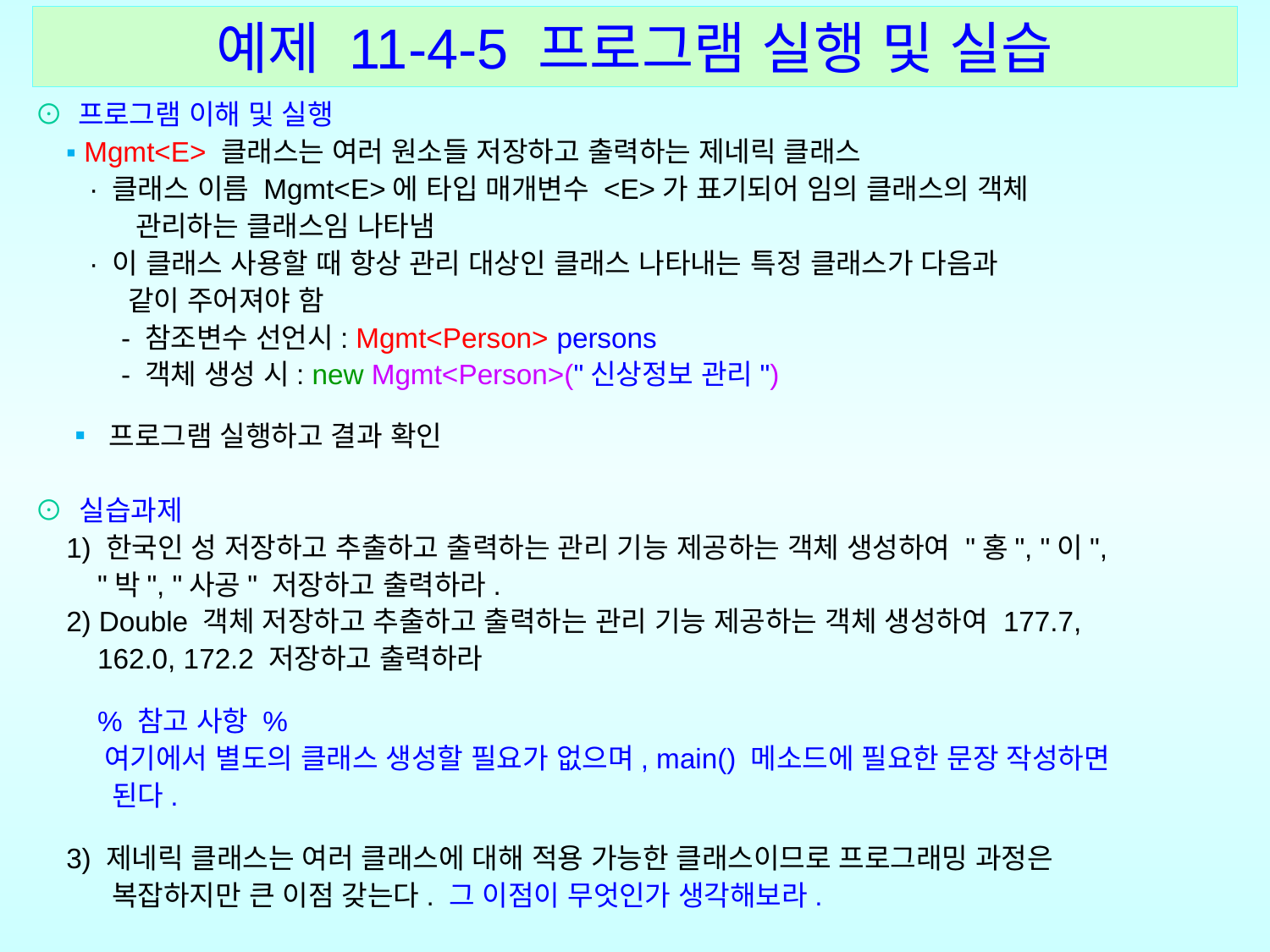

예제 11-4-5 프로그램 실행 및 실습
⊙ 프로그램 이해 및 실행
    ▪ Mgmt<E> 클래스는 여러 원소들 저장하고 출력하는 제네릭 클래스
       ∙ 클래스 이름 Mgmt<E>에 타입 매개변수 <E>가 표기되어 임의 클래스의 객체
            관리하는 클래스임 나타냄
       ∙ 이 클래스 사용할 때 항상 관리 대상인 클래스 나타내는 특정 클래스가 다음과
           같이 주어져야 함
           - 참조변수 선언시: Mgmt<Person> persons
           - 객체 생성 시: new Mgmt<Person>("신상정보 관리")

    ▪ 프로그램 실행하고 결과 확인

⊙ 실습과제
    1) 한국인 성 저장하고 추출하고 출력하는 관리 기능 제공하는 객체 생성하여 "홍", "이",
        "박", "사공" 저장하고 출력하라.
    2) Double 객체 저장하고 추출하고 출력하는 관리 기능 제공하는 객체 생성하여 177.7,
        162.0, 172.2 저장하고 출력하라

        % 참고 사항 %
        여기에서 별도의 클래스 생성할 필요가 없으며, main() 메소드에 필요한 문장 작성하면
         된다.

    3) 제네릭 클래스는 여러 클래스에 대해 적용 가능한 클래스이므로 프로그래밍 과정은
         복잡하지만 큰 이점 갖는다. 그 이점이 무엇인가 생각해보라.